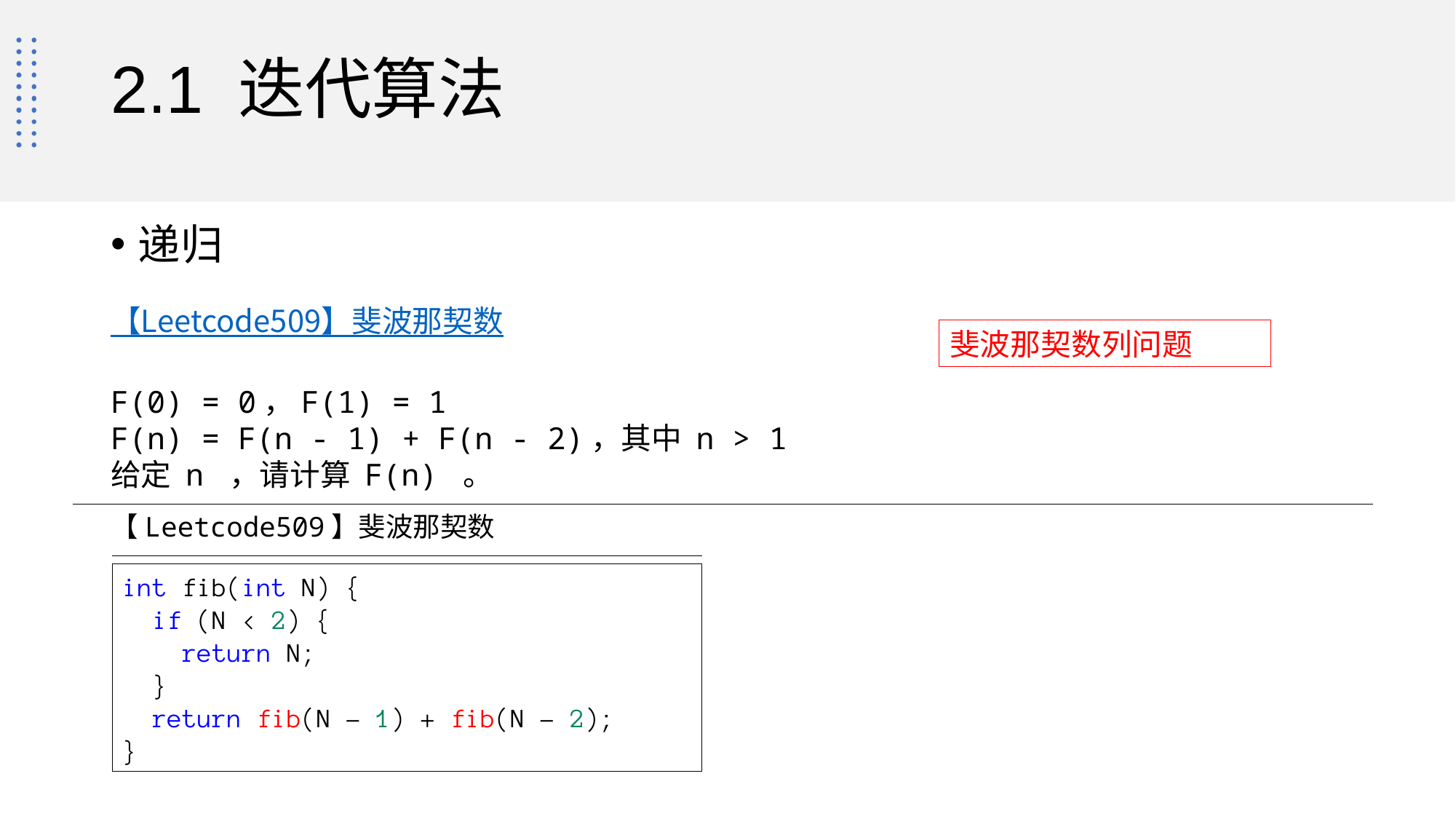

# 2.1 迭代算法
递归
【Leetcode509】斐波那契数

F(0) = 0，F(1) = 1
F(n) = F(n - 1) + F(n - 2)，其中 n > 1
给定 n ，请计算 F(n) 。
斐波那契数列问题
【Leetcode509】斐波那契数
int fib(int N) {
  if (N < 2) {
    return N;
  }
  return fib(N - 1) + fib(N - 2);
}